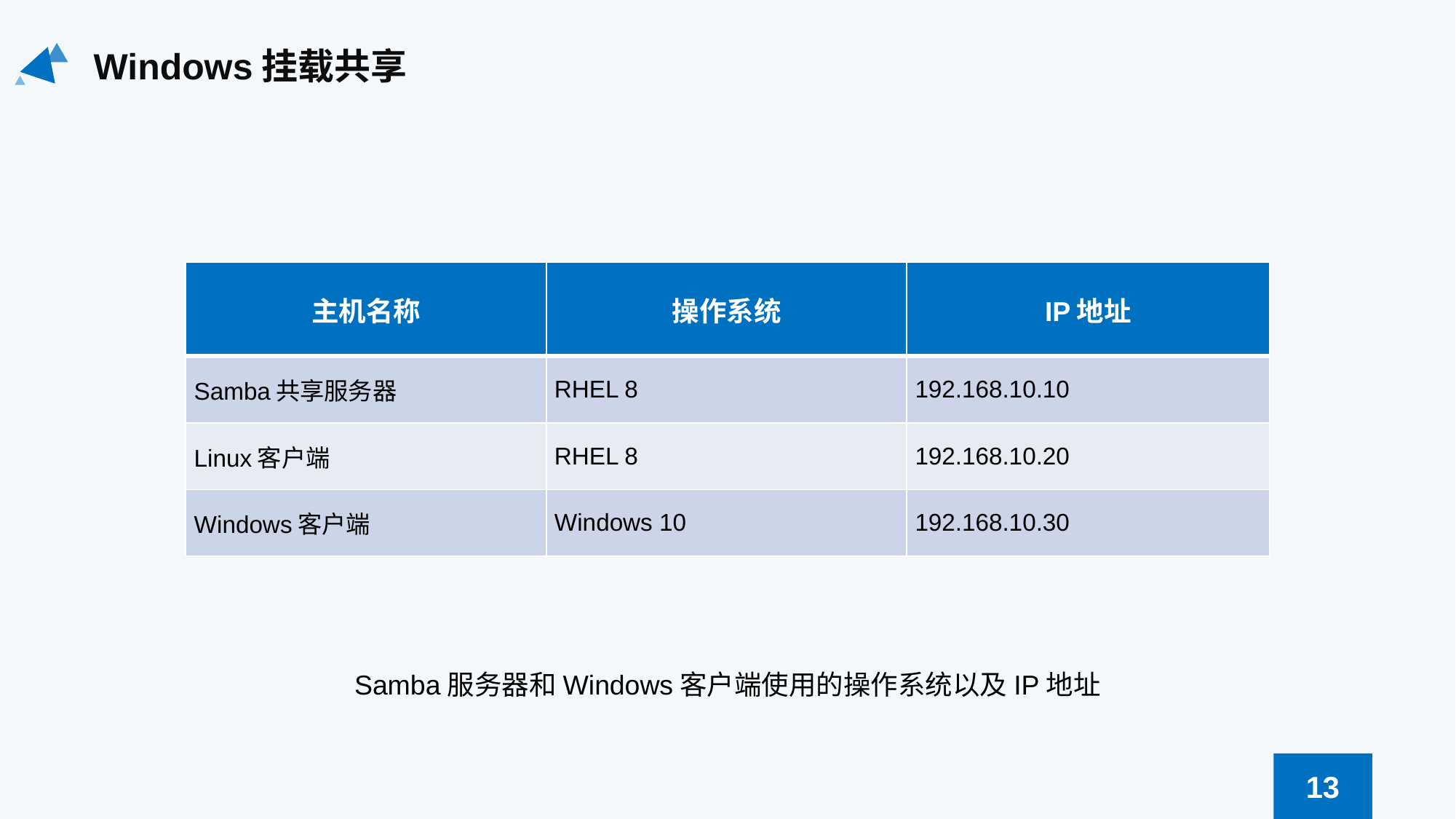

Windows挂载共享

| 主机名称 | 操作系统 | IP地址 |
| --- | --- | --- |
| Samba共享服务器 | RHEL 8 | 192.168.10.10 |
| Linux客户端 | RHEL 8 | 192.168.10.20 |
| Windows客户端 | Windows 10 | 192.168.10.30 |
Samba服务器和Windows客户端使用的操作系统以及IP地址

13